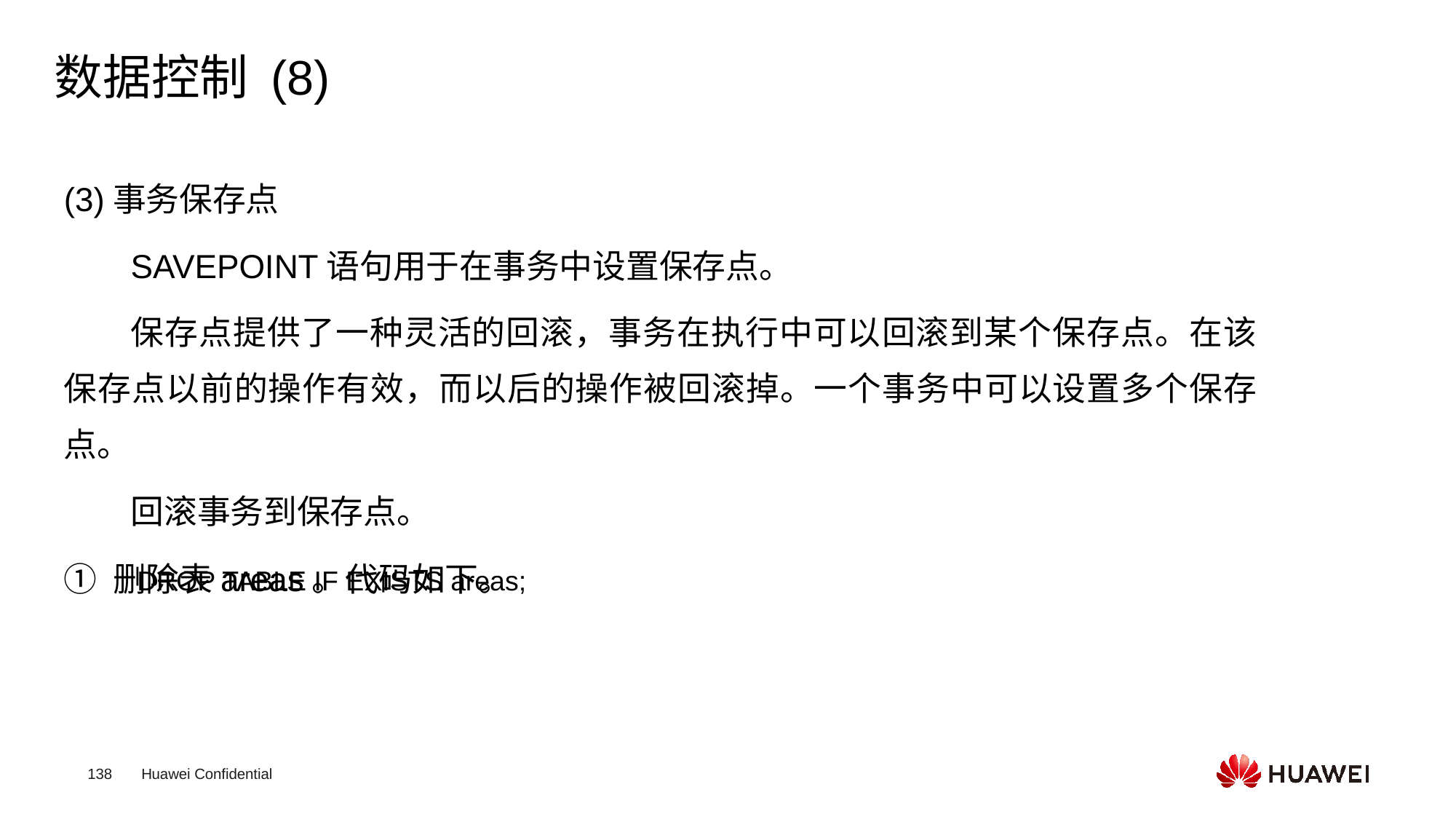

# 数据控制 (8)
(3)事务保存点
SAVEPOINT语句用于在事务中设置保存点。
保存点提供了一种灵活的回滚，事务在执行中可以回滚到某个保存点。在该保存点以前的操作有效，而以后的操作被回滚掉。一个事务中可以设置多个保存点。
回滚事务到保存点。
① 删除表areas。代码如下。
DROP TABLE IF EXISTS areas;